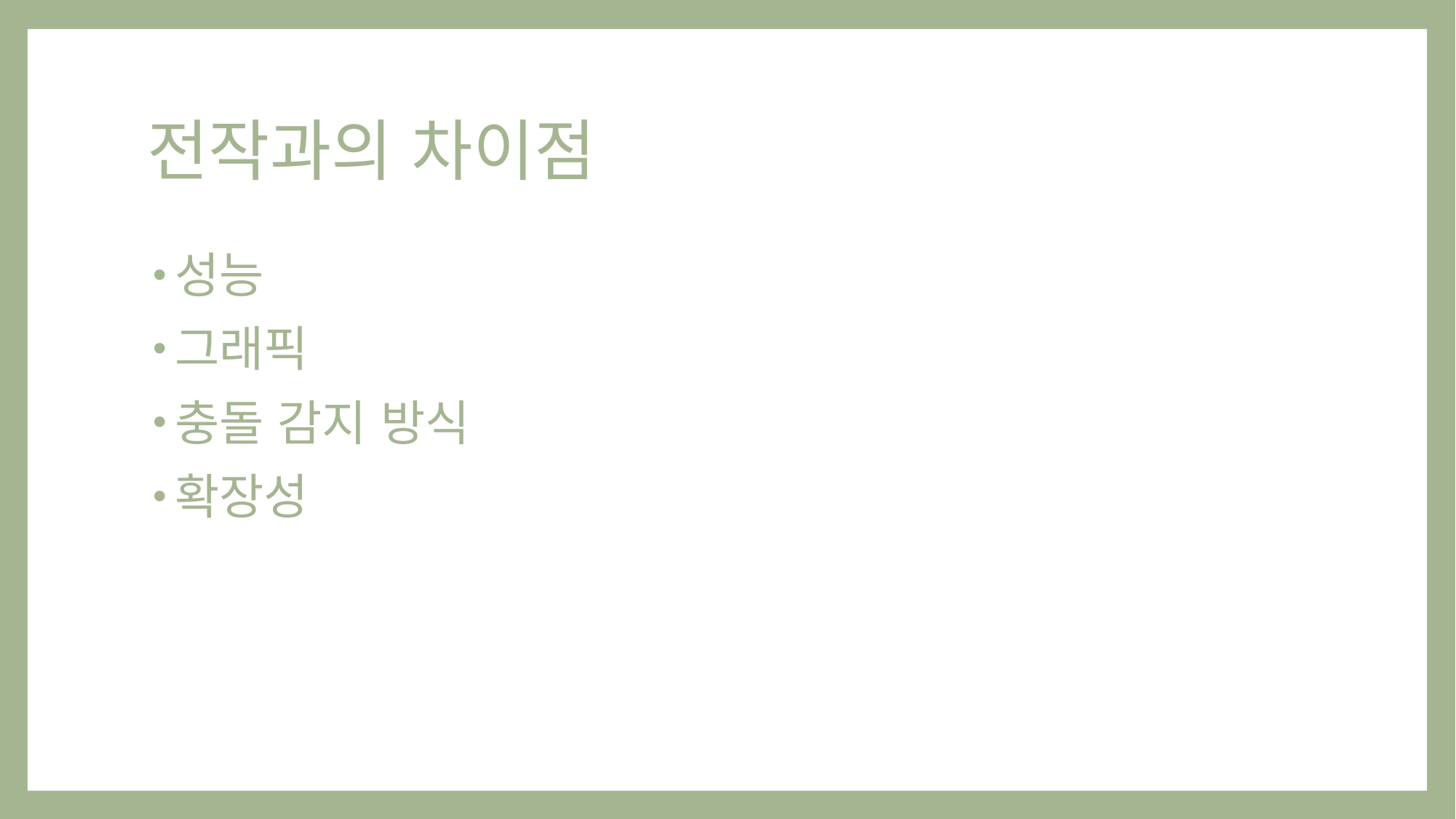

# 전작과의 차이점
성능
그래픽
충돌 감지 방식
확장성